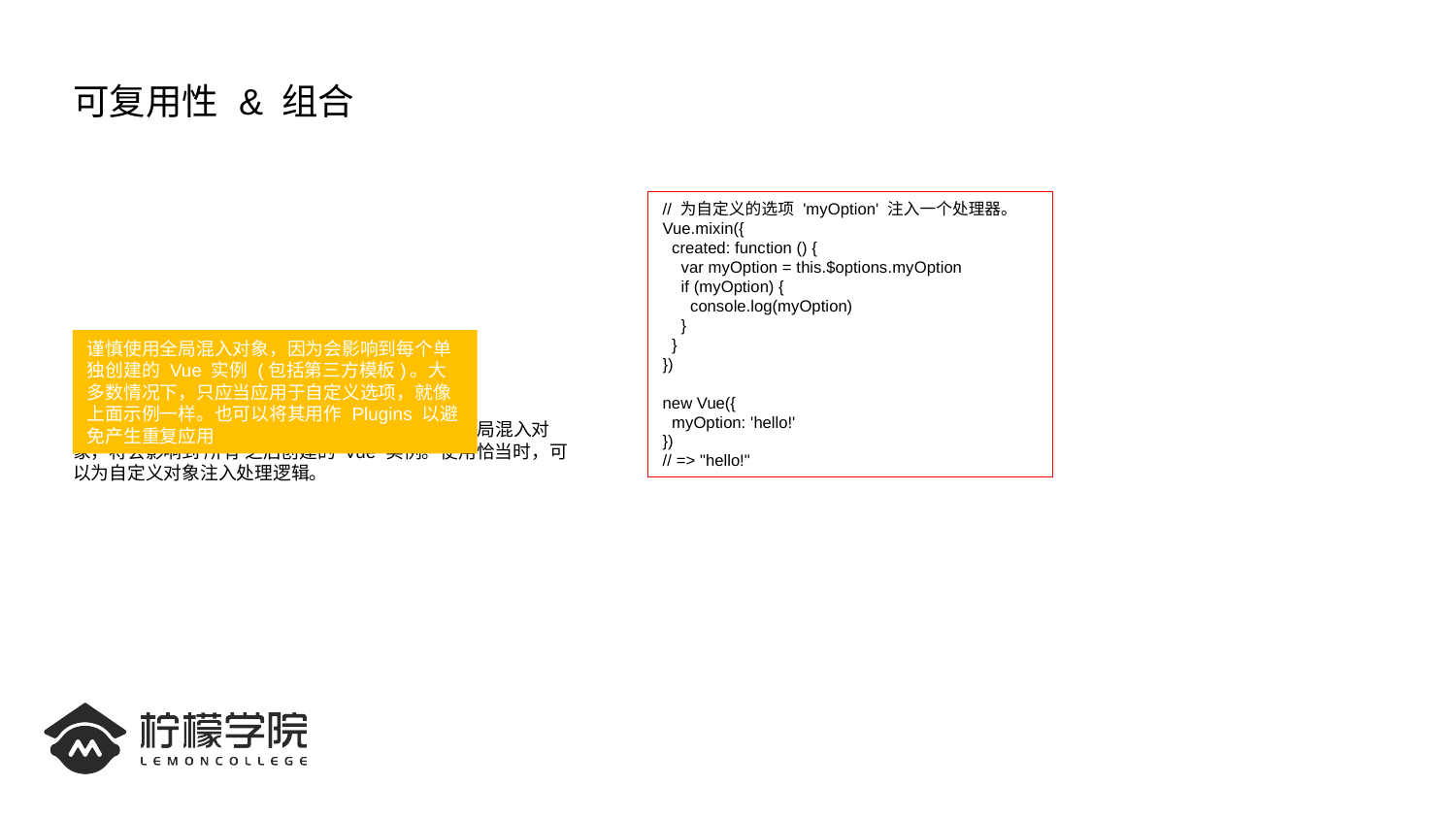

# 可复用性 & 组合
全局混入:

也可以全局注册混入对象。注意使用！ 一旦使用全局混入对象，将会影响到 所有 之后创建的 Vue 实例。使用恰当时，可以为自定义对象注入处理逻辑。
// 为自定义的选项 'myOption' 注入一个处理器。
Vue.mixin({
  created: function () {
    var myOption = this.$options.myOption
    if (myOption) {
      console.log(myOption)
    }
  }
})

new Vue({
  myOption: 'hello!'
})
// => "hello!"
谨慎使用全局混入对象，因为会影响到每个单独创建的 Vue 实例 (包括第三方模板)。大多数情况下，只应当应用于自定义选项，就像上面示例一样。也可以将其用作 Plugins 以避免产生重复应用